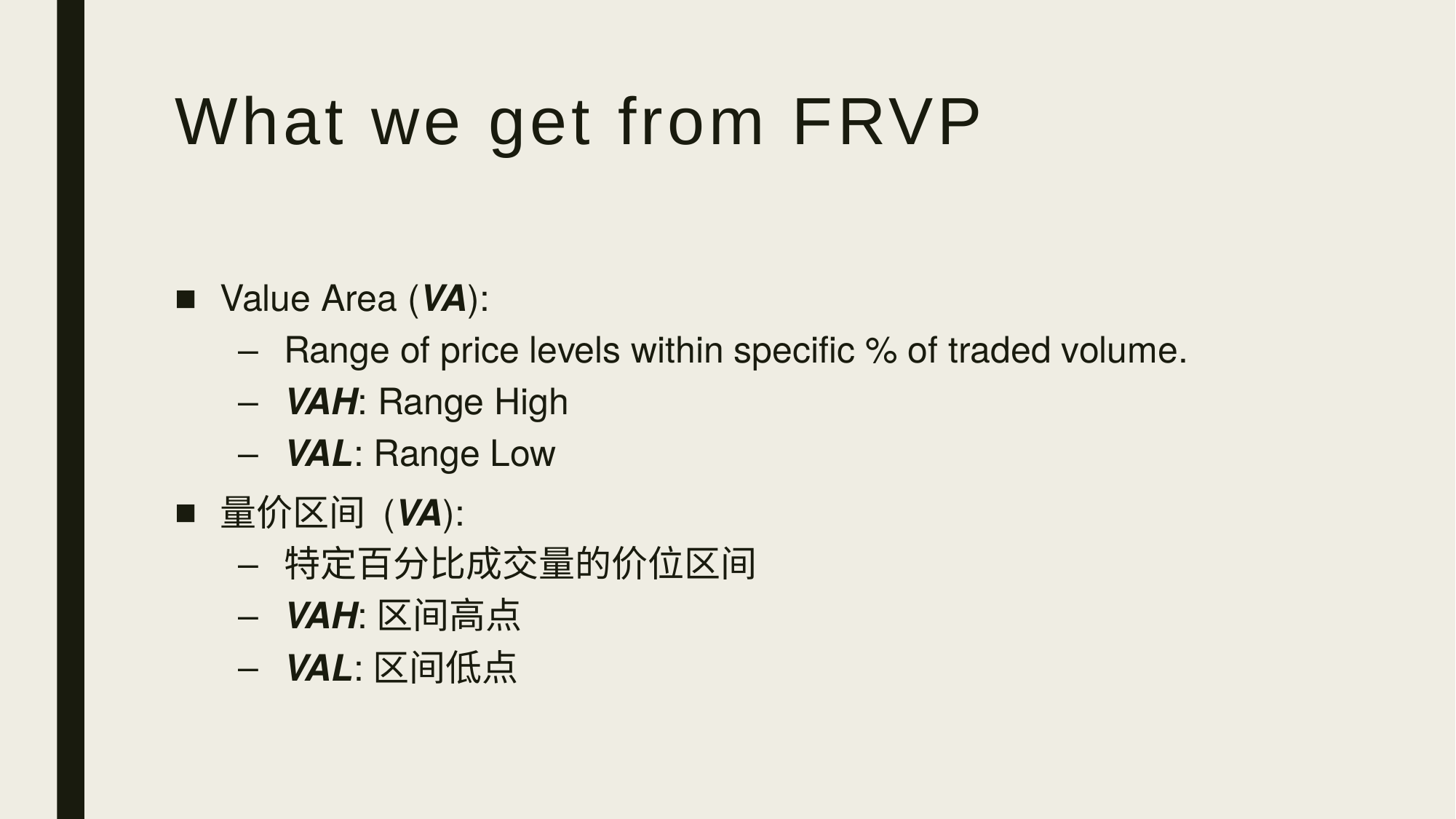

# What we get from FRVP
Value Area (VA):
Range of price levels within specific % of traded volume.
VAH: Range High
VAL: Range Low
量价区间 (VA):
特定百分比成交量的价位区间
VAH:区间高点
VAL:区间低点